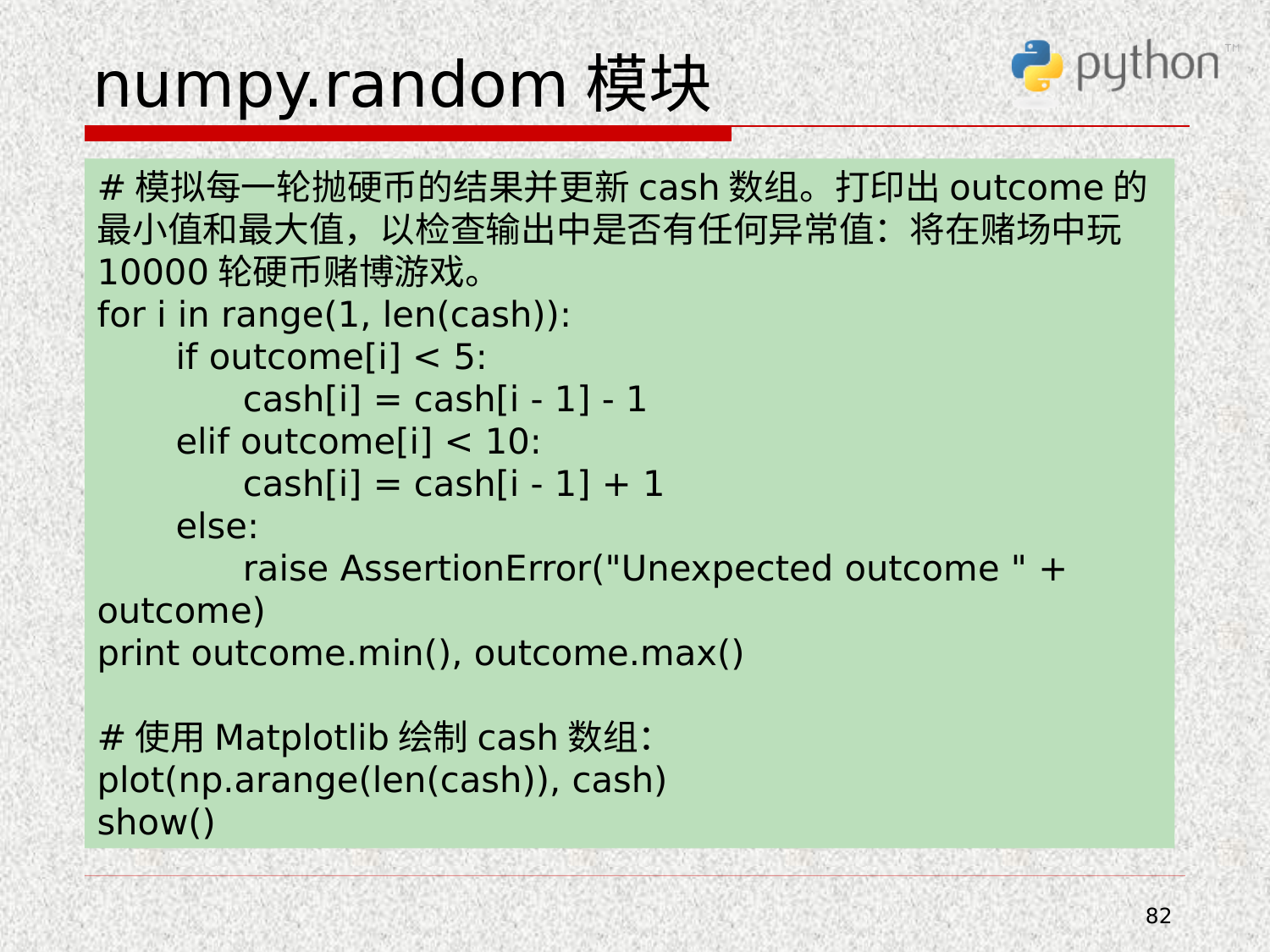

# numpy.random模块

#模拟每一轮抛硬币的结果并更新cash数组。打印出outcome的最小值和最大值，以检查输出中是否有任何异常值：将在赌场中玩10000轮硬币赌博游戏。
for i in range(1, len(cash)):
       if outcome[i] < 5:
             cash[i] = cash[i - 1] - 1
       elif outcome[i] < 10:
             cash[i] = cash[i - 1] + 1
       else:
             raise AssertionError("Unexpected outcome " + outcome)
print outcome.min(), outcome.max()

#使用Matplotlib绘制cash数组：
plot(np.arange(len(cash)), cash)
show()
82